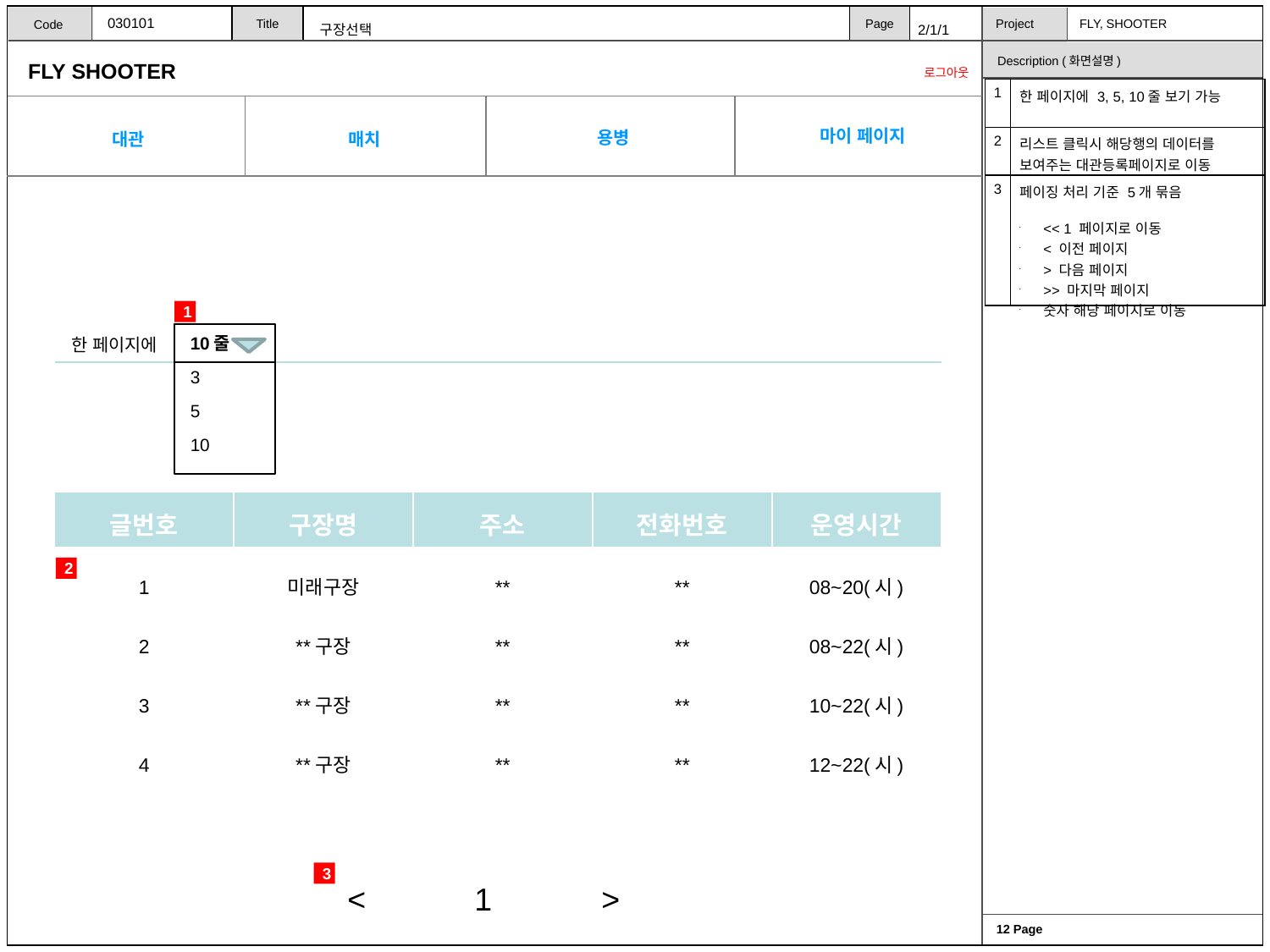

030101
구장선택
2/1/1
| 1 | 한 페이지에 3, 5, 10줄 보기 가능 |
| --- | --- |
| 2 | 리스트 클릭시 해당행의 데이터를 보여주는 대관등록페이지로 이동 |
| 3 | 페이징 처리 기준 5개 묶음 << 1 페이지로 이동 < 이전 페이지 > 다음 페이지 >> 마지막 페이지 숫자 해당 페이지로 이동 |
1

한 페이지에
| 10줄 |
| --- |
| 3 |
| 5 |
| 10 |

| 글번호 | 구장명 | 주소 | 전화번호 | 운영시간 |
| --- | --- | --- | --- | --- |
| 1 | 미래구장 | \*\* | \*\* | 08~20(시) |
| 2 | \*\*구장 | \*\* | \*\* | 08~22(시) |
| 3 | \*\*구장 | \*\* | \*\* | 10~22(시) |
| 4 | \*\*구장 | \*\* | \*\* | 12~22(시) |
2
3
<	1	>